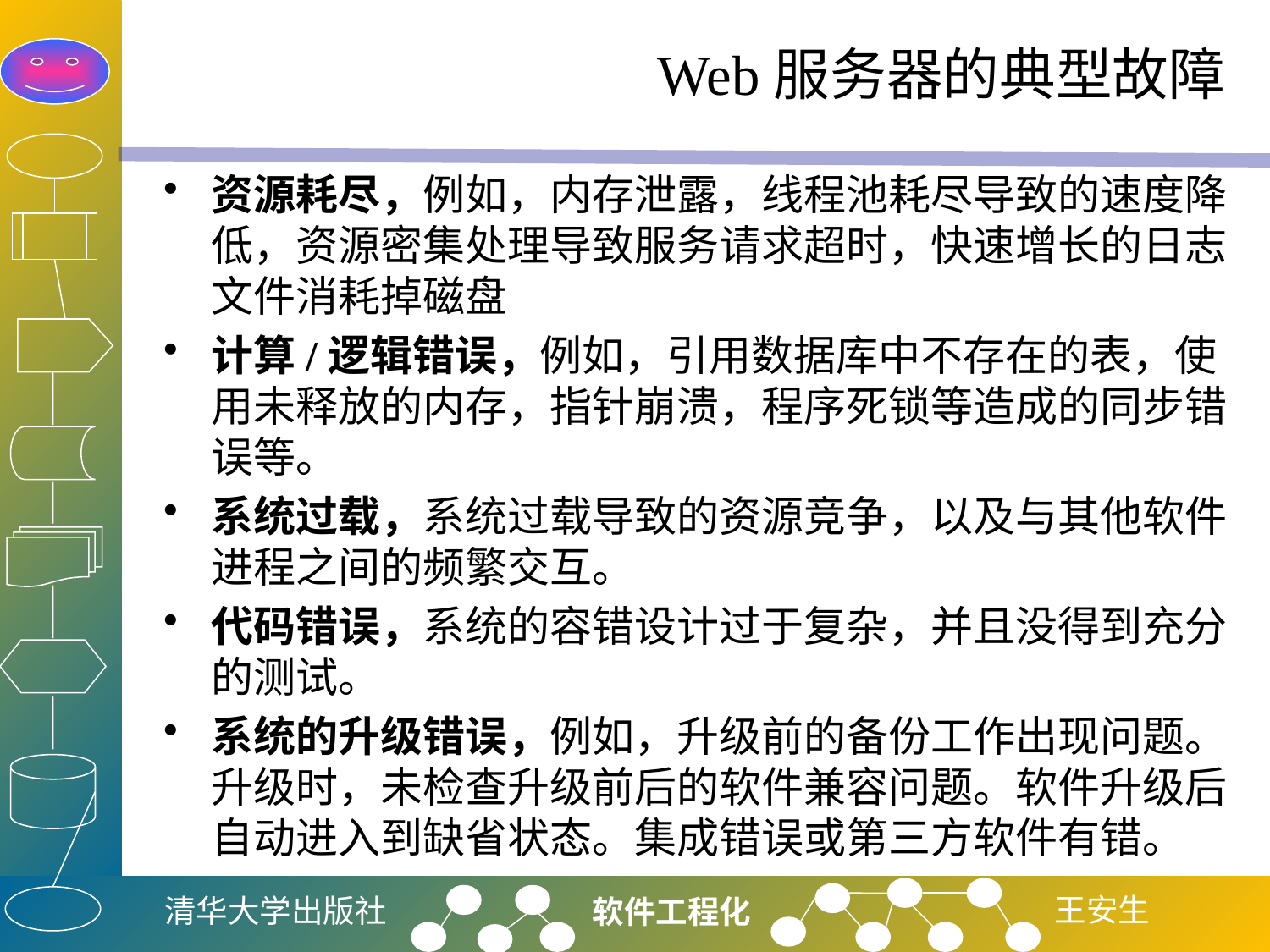

# Web服务器的典型故障
资源耗尽，例如，内存泄露，线程池耗尽导致的速度降低，资源密集处理导致服务请求超时，快速增长的日志文件消耗掉磁盘
计算/逻辑错误，例如，引用数据库中不存在的表，使用未释放的内存，指针崩溃，程序死锁等造成的同步错误等。
系统过载，系统过载导致的资源竞争，以及与其他软件进程之间的频繁交互。
代码错误，系统的容错设计过于复杂，并且没得到充分的测试。
系统的升级错误，例如，升级前的备份工作出现问题。升级时，未检查升级前后的软件兼容问题。软件升级后自动进入到缺省状态。集成错误或第三方软件有错。